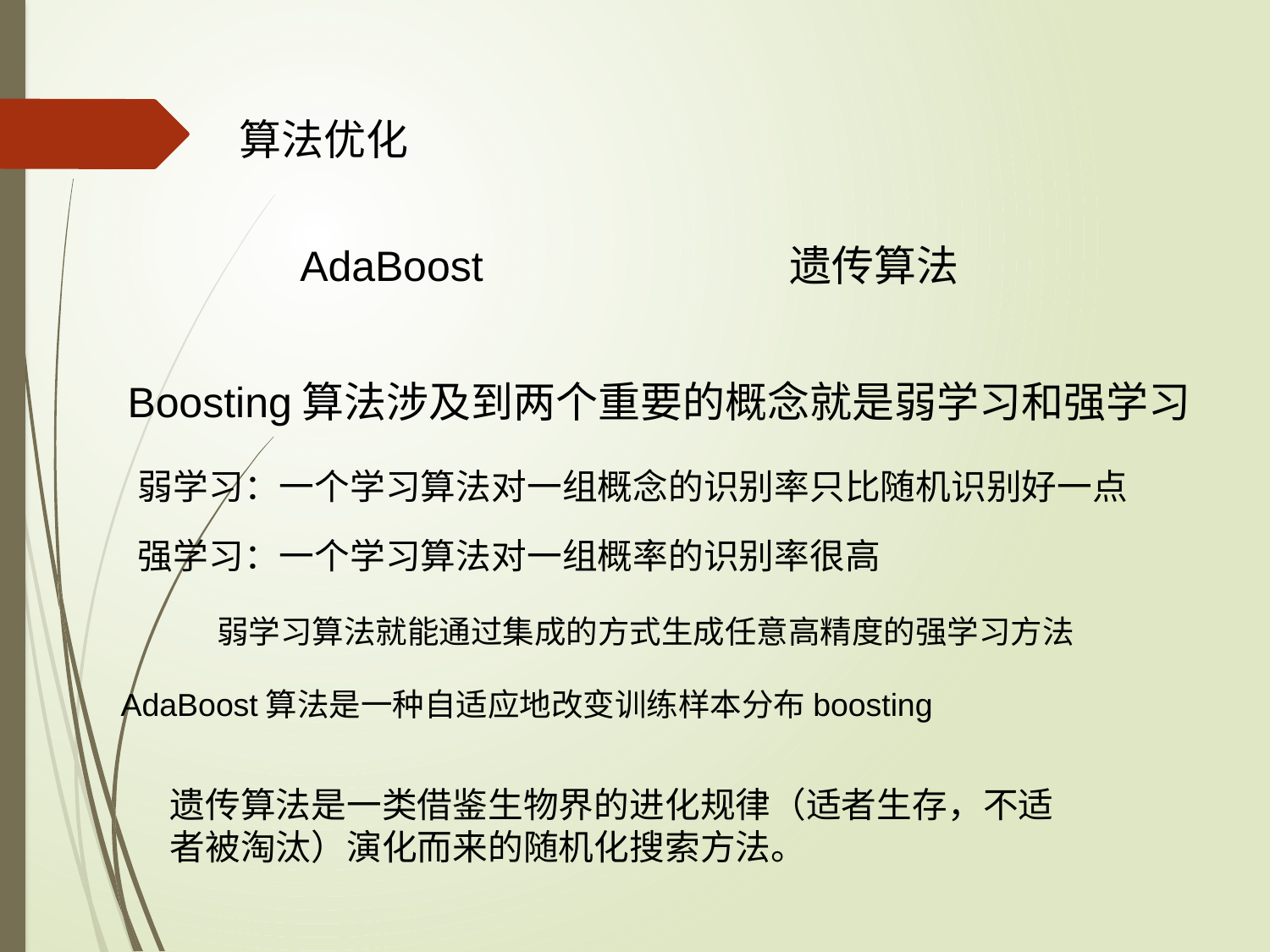

算法优化
AdaBoost                         遗传算法
Boosting算法涉及到两个重要的概念就是弱学习和强学习
弱学习：一个学习算法对一组概念的识别率只比随机识别好一点
强学习：一个学习算法对一组概率的识别率很高
弱学习算法就能通过集成的方式生成任意高精度的强学习方法
AdaBoost算法是一种自适应地改变训练样本分布boosting
遗传算法是一类借鉴生物界的进化规律（适者生存，不适者被淘汰）演化而来的随机化搜索方法。